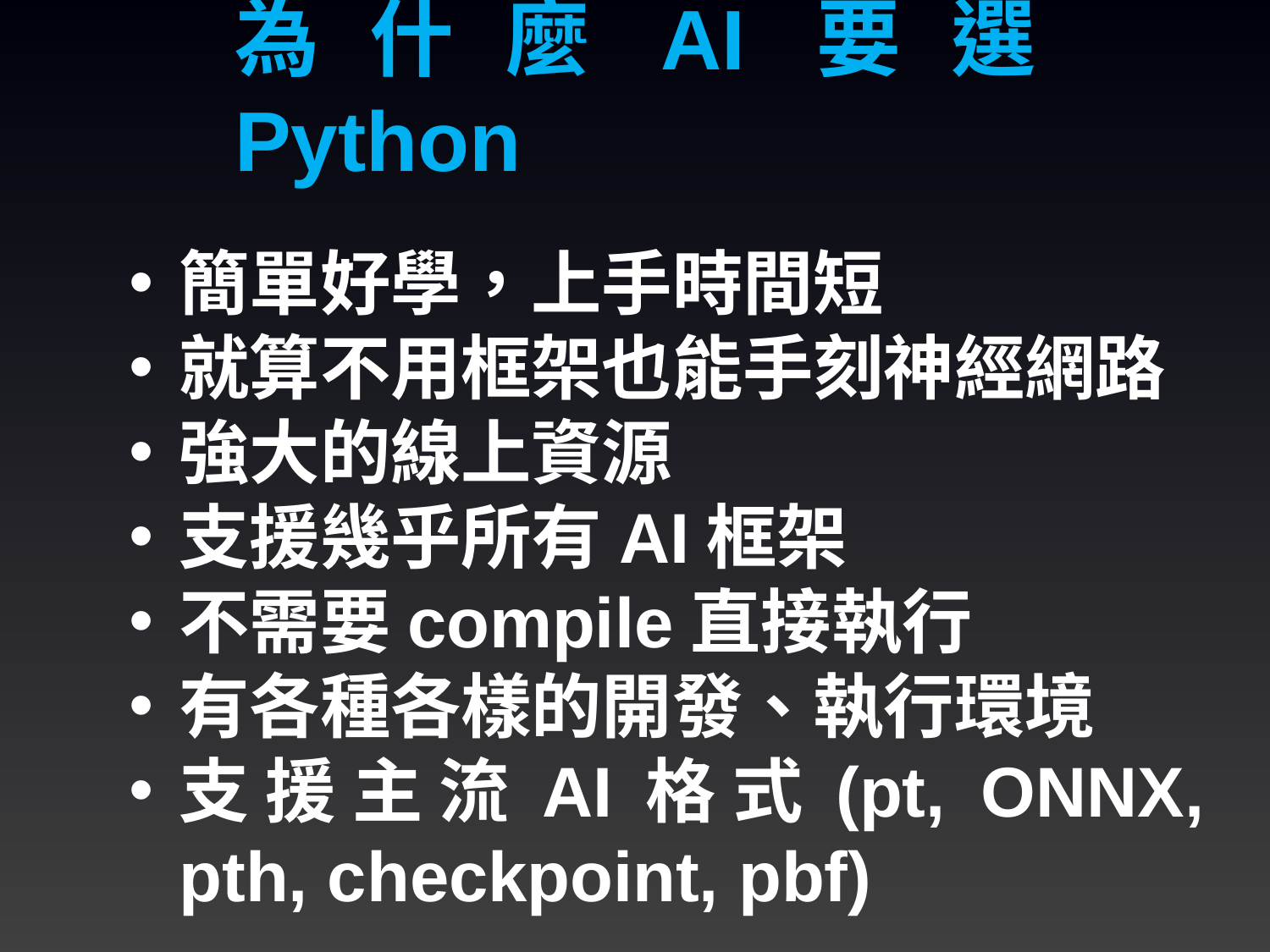

為什麼AI要選Python
簡單好學，上手時間短
就算不用框架也能手刻神經網路
強大的線上資源
支援幾乎所有AI框架
不需要compile直接執行
有各種各樣的開發、執行環境
支援主流AI格式(pt, ONNX, pth, checkpoint, pbf)